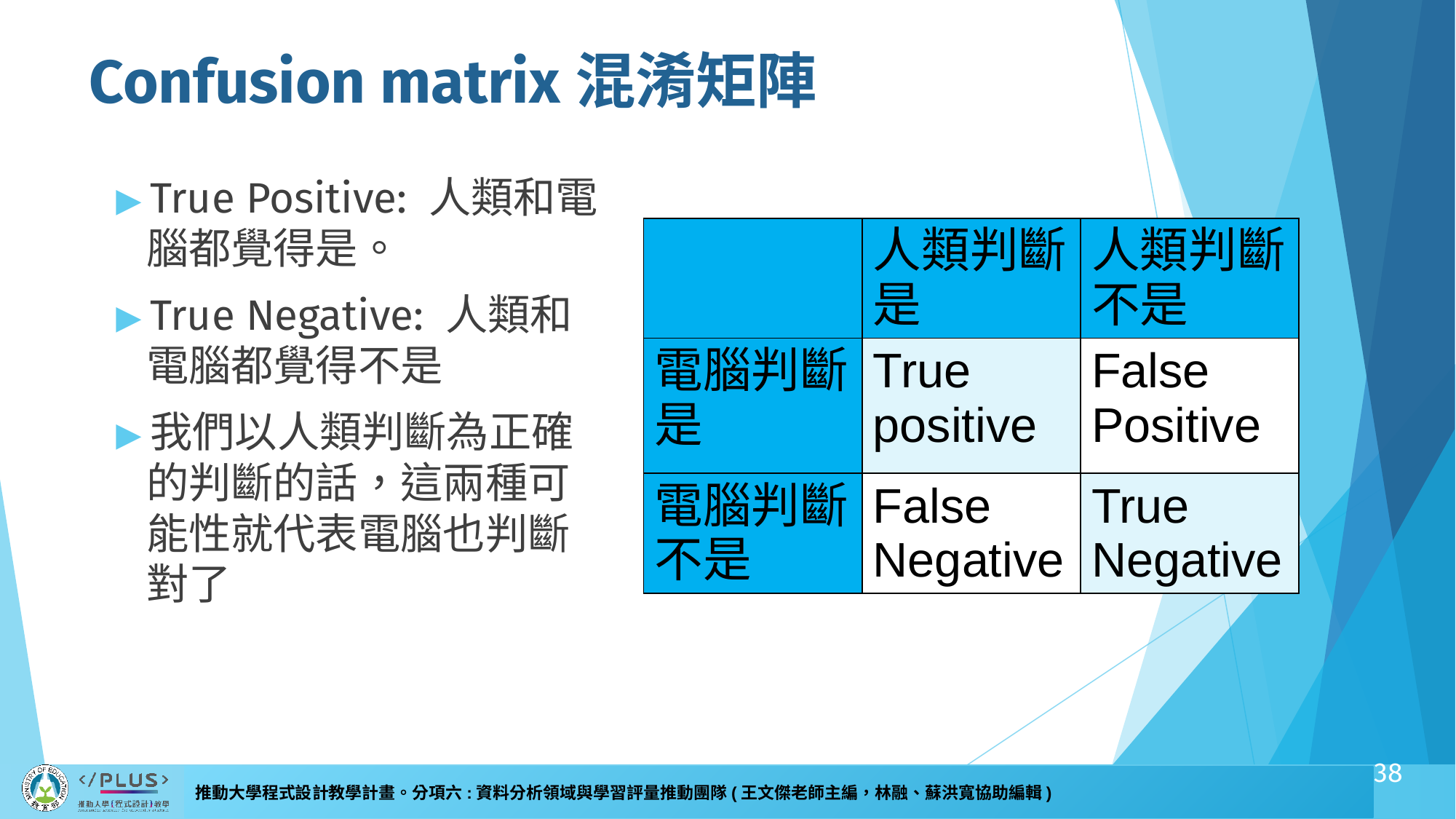

# Confusion matrix混淆矩陣
True Positive: 人類和電腦都覺得是。
True Negative: 人類和電腦都覺得不是
我們以人類判斷為正確的判斷的話，這兩種可能性就代表電腦也判斷對了
|  | 人類判斷 是 | 人類判斷 不是 |
| --- | --- | --- |
| 電腦判斷 是 | True positive | False Positive |
| 電腦判斷 不是 | False Negative | True Negative |
38